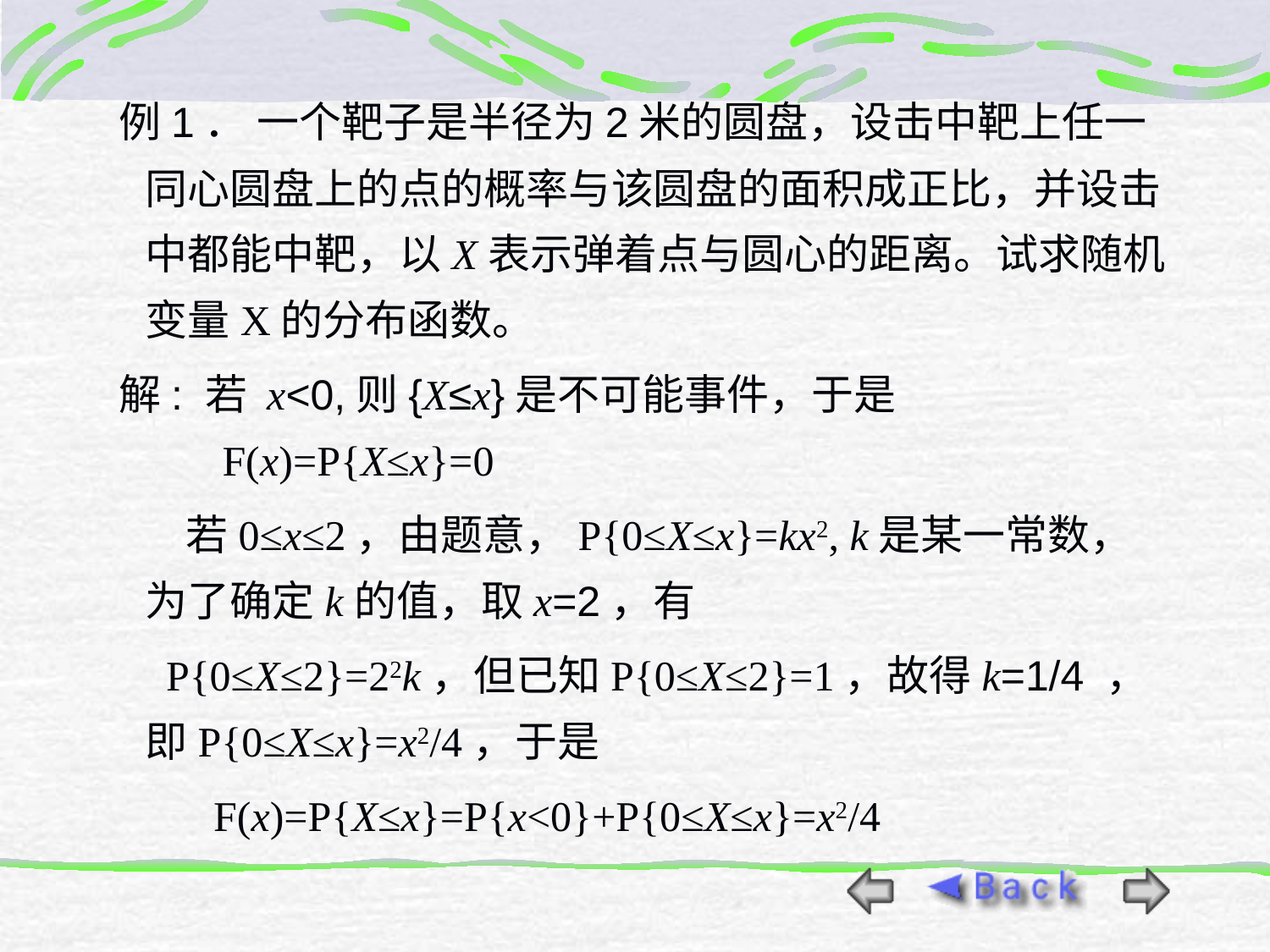

例1． 一个靶子是半径为2米的圆盘，设击中靶上任一同心圆盘上的点的概率与该圆盘的面积成正比，并设击中都能中靶，以X表示弹着点与圆心的距离。试求随机变量X的分布函数。
解: 若 x<0,则{X≤x}是不可能事件，于是
       F(x)=P{X≤x}=0
      若0≤x≤2，由题意，P{0≤X≤x}=kx2, k是某一常数，为了确定k的值，取x=2，有
    P{0≤X≤2}=22k，但已知P{0≤X≤2}=1，故得k=1/4 ，即P{0≤X≤x}=x2/4，于是
        F(x)=P{X≤x}=P{x<0}+P{0≤X≤x}=x2/4